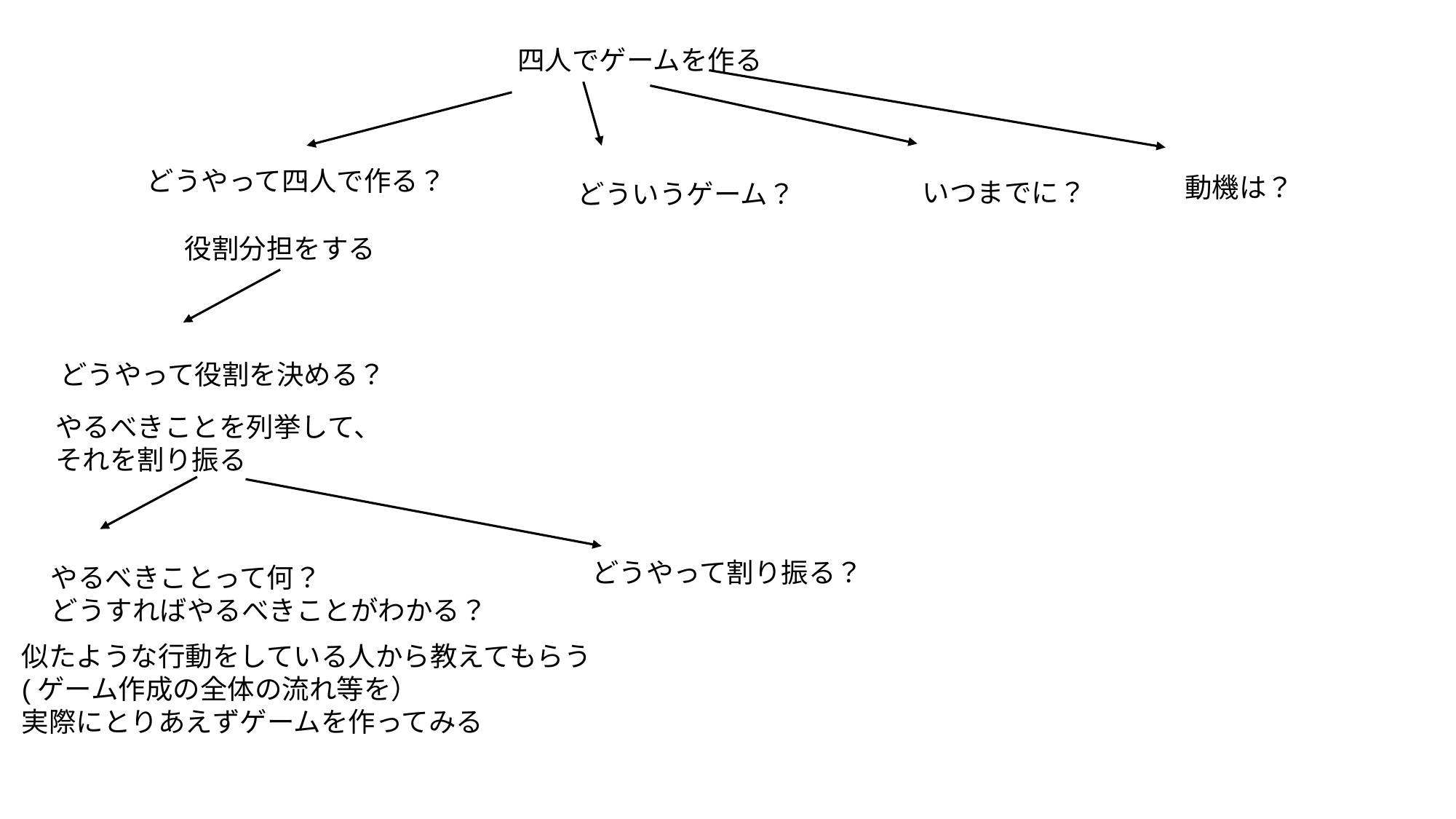

四人でゲームを作る
どうやって四人で作る？
動機は？
いつまでに？
どういうゲーム？
役割分担をする
どうやって役割を決める？
やるべきことを列挙して、
それを割り振る
どうやって割り振る？
やるべきことって何？
どうすればやるべきことがわかる？
似たような行動をしている人から教えてもらう
(ゲーム作成の全体の流れ等を）
実際にとりあえずゲームを作ってみる